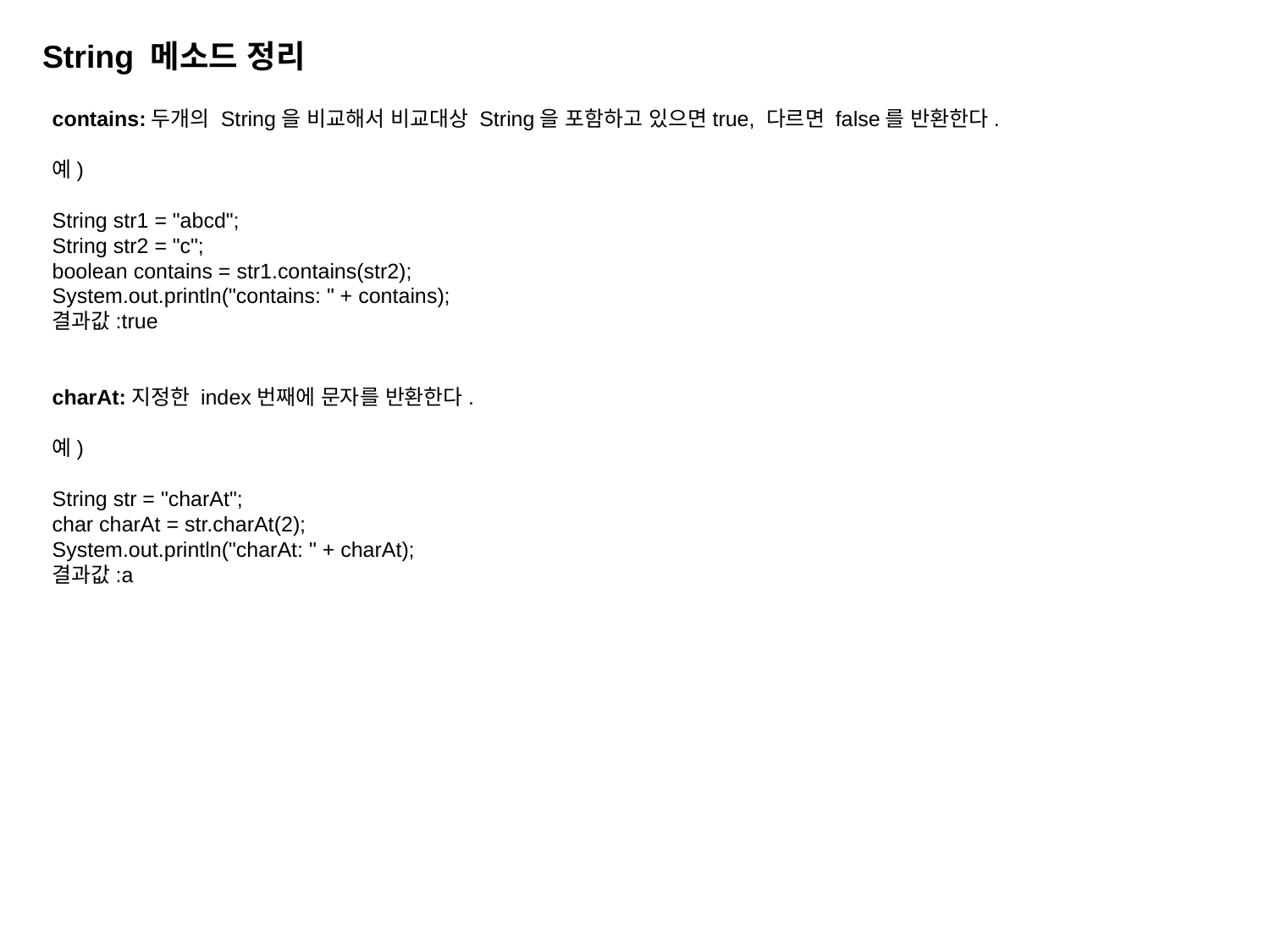

String 메소드 정리
contains:두개의 String을 비교해서 비교대상 String을 포함하고 있으면true, 다르면 false를 반환한다.

예)

String str1 = "abcd";
String str2 = "c";
boolean contains = str1.contains(str2);
System.out.println("contains: " + contains);
결과값:true

charAt:지정한 index번째에 문자를 반환한다.

예)

String str = "charAt";
char charAt = str.charAt(2);
System.out.println("charAt: " + charAt);
결과값:a